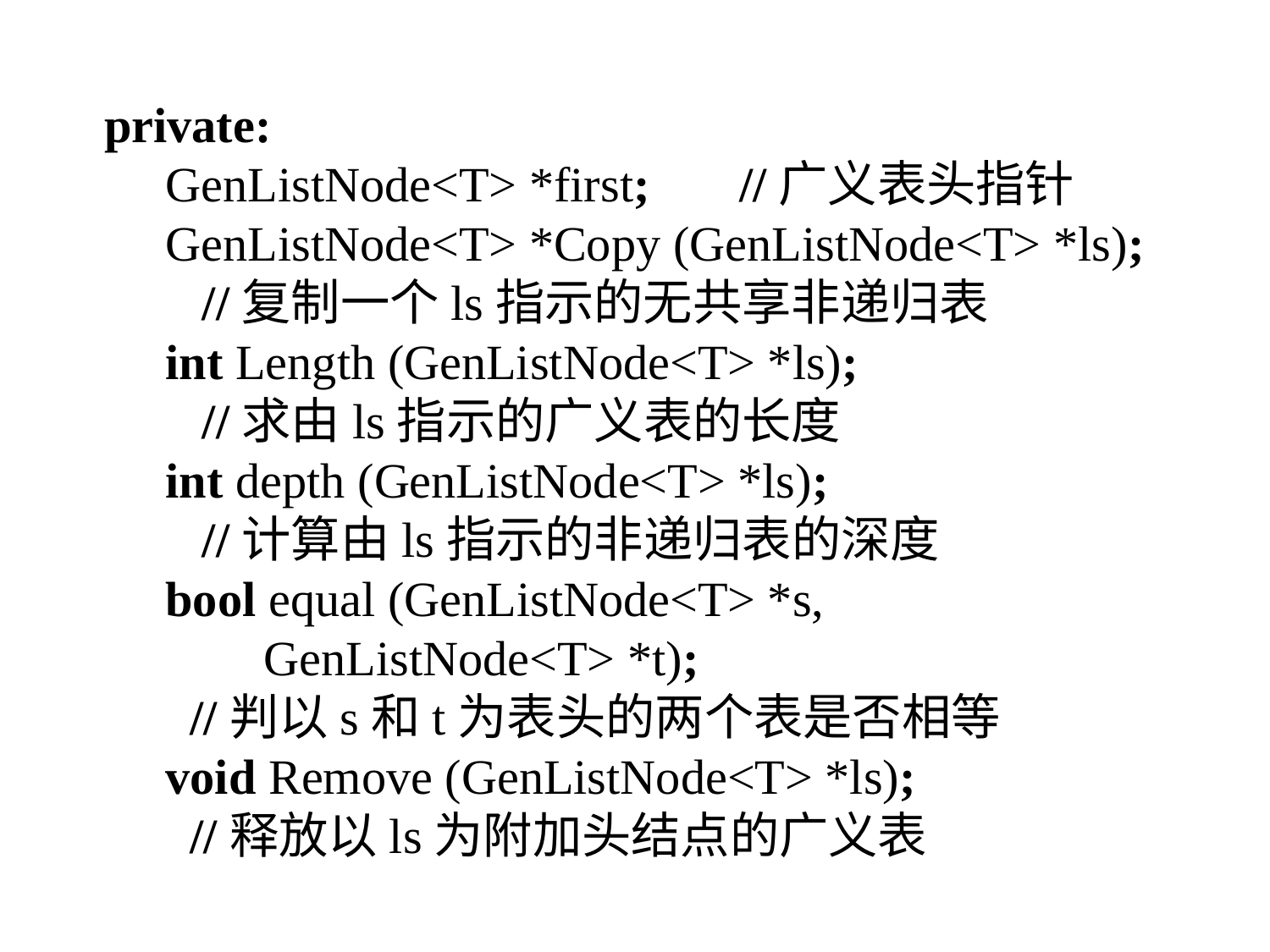

private:
     GenListNode<T> *first;	//广义表头指针
     GenListNode<T> *Copy (GenListNode<T> *ls);
        //复制一个ls指示的无共享非递归表
     int Length (GenListNode<T> *ls);
        //求由ls指示的广义表的长度
     int depth (GenListNode<T> *ls);
        //计算由ls指示的非递归表的深度
     bool equal (GenListNode<T> *s,
             GenListNode<T> *t);
       //判以s和t为表头的两个表是否相等
     void Remove (GenListNode<T> *ls);
       //释放以ls为附加头结点的广义表